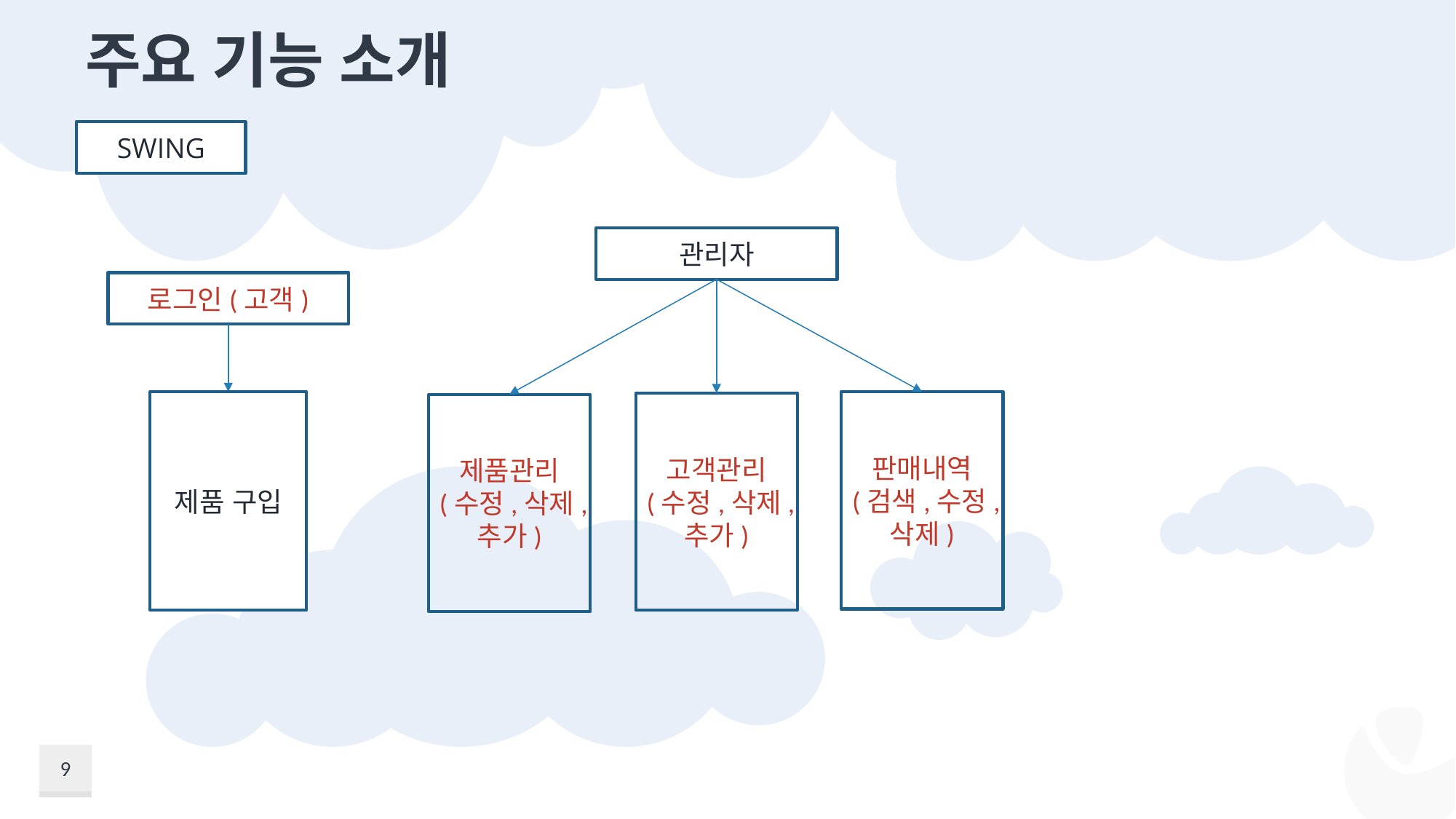

# 주요 기능 소개
SWING
관리자
로그인(고객)
제품 구입
판매내역
(검색,수정,삭제)
고객관리
(수정,삭제,추가)
제품관리
(수정,삭제,추가)

9